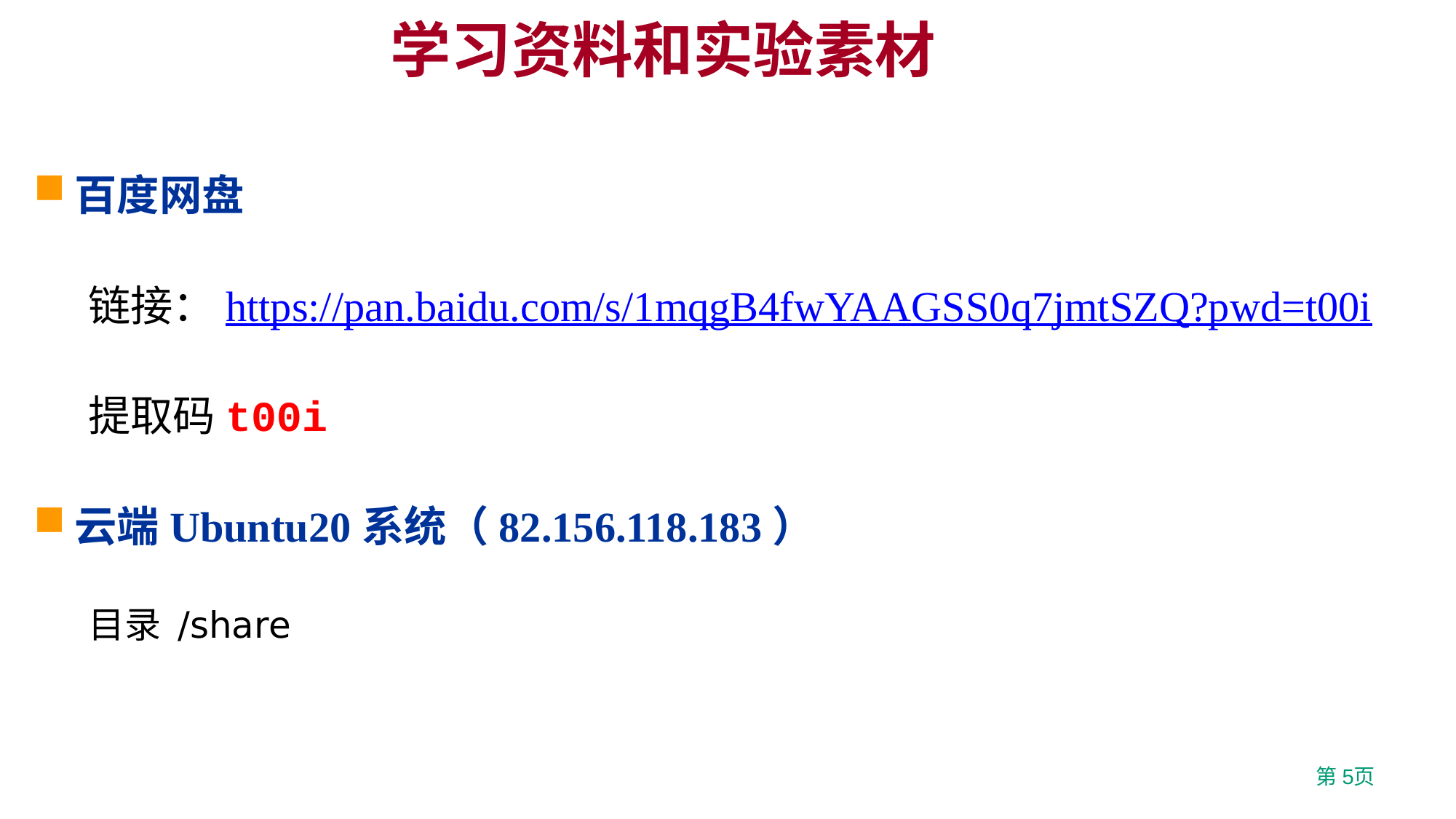

# 学习资料和实验素材
百度网盘
链接：https://pan.baidu.com/s/1mqgB4fwYAAGSS0q7jmtSZQ?pwd=t00i
提取码t00i
云端Ubuntu20系统（82.156.118.183）
目录 /share